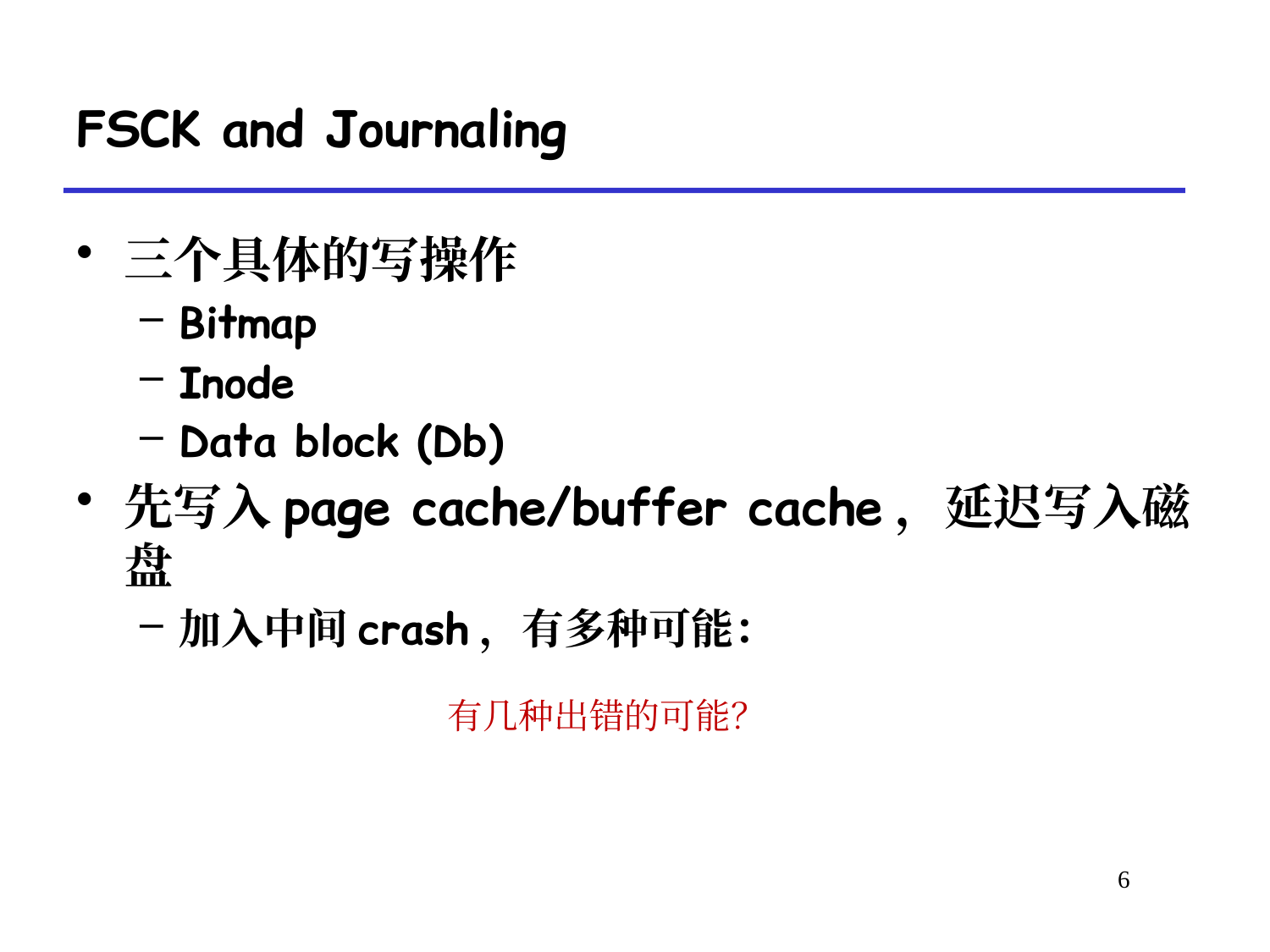

# FSCK and Journaling
三个具体的写操作
Bitmap
Inode
Data block (Db)
先写入page cache/buffer cache，延迟写入磁盘
加入中间crash，有多种可能：
有几种出错的可能？
6